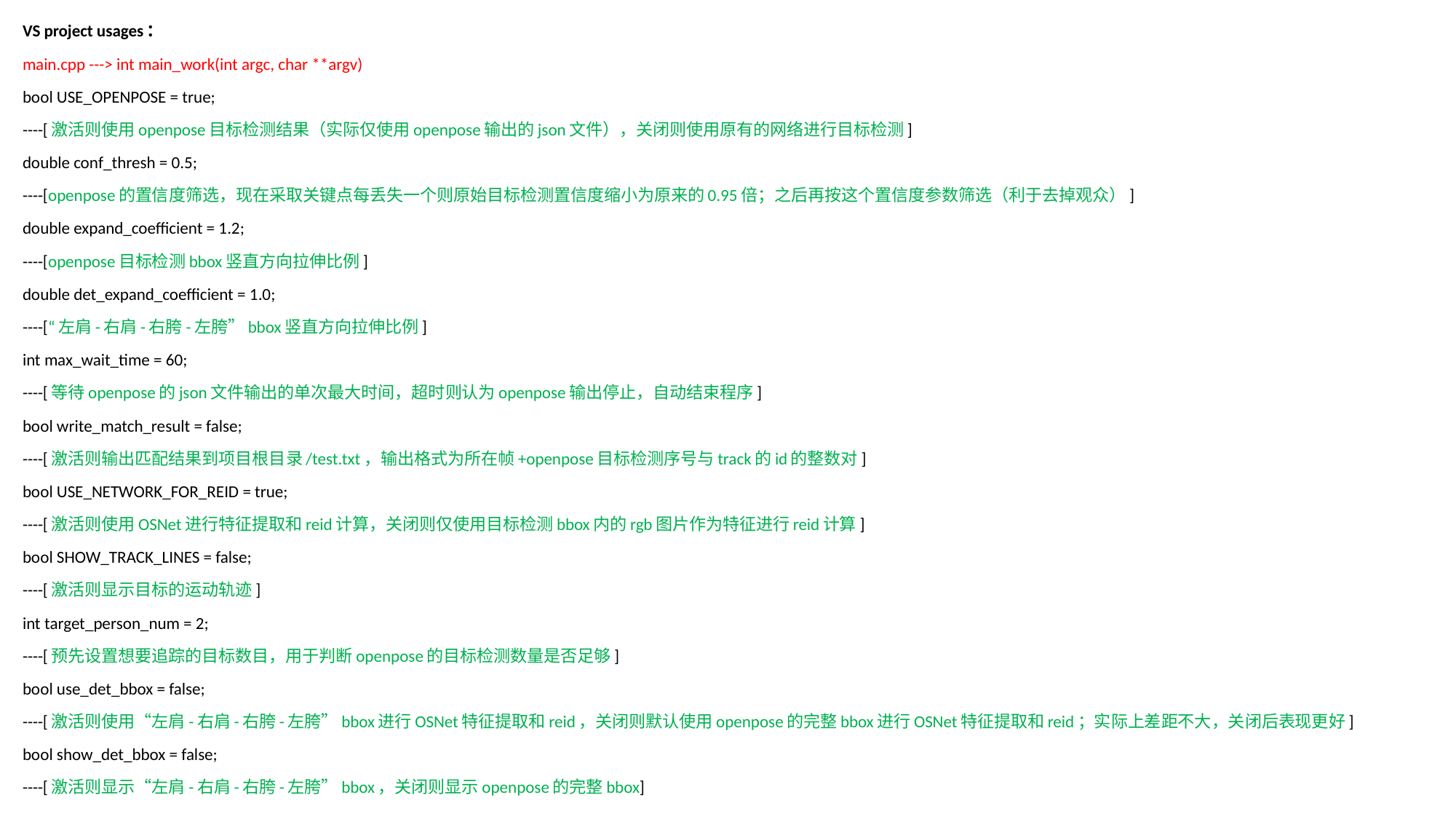

VS project usages：
main.cpp ---> int main_work(int argc, char **argv)
bool USE_OPENPOSE = true;
----[激活则使用openpose目标检测结果（实际仅使用openpose输出的json文件），关闭则使用原有的网络进行目标检测]
double conf_thresh = 0.5;
----[openpose的置信度筛选，现在采取关键点每丢失一个则原始目标检测置信度缩小为原来的0.95倍；之后再按这个置信度参数筛选（利于去掉观众）]
double expand_coefficient = 1.2;
----[openpose目标检测bbox竖直方向拉伸比例]
double det_expand_coefficient = 1.0;
----[“左肩-右肩-右胯-左胯”bbox竖直方向拉伸比例]
int max_wait_time = 60;
----[等待openpose的json文件输出的单次最大时间，超时则认为openpose输出停止，自动结束程序]
bool write_match_result = false;
----[激活则输出匹配结果到项目根目录/test.txt，输出格式为所在帧+openpose目标检测序号与track的id的整数对]
bool USE_NETWORK_FOR_REID = true;
----[激活则使用OSNet进行特征提取和reid计算，关闭则仅使用目标检测bbox内的rgb图片作为特征进行reid计算]
bool SHOW_TRACK_LINES = false;
----[激活则显示目标的运动轨迹]
int target_person_num = 2;
----[预先设置想要追踪的目标数目，用于判断openpose的目标检测数量是否足够]
bool use_det_bbox = false;
----[激活则使用“左肩-右肩-右胯-左胯”bbox进行OSNet特征提取和reid，关闭则默认使用openpose的完整bbox进行OSNet特征提取和reid；实际上差距不大，关闭后表现更好]
bool show_det_bbox = false;
----[激活则显示“左肩-右肩-右胯-左胯”bbox，关闭则显示openpose的完整bbox]